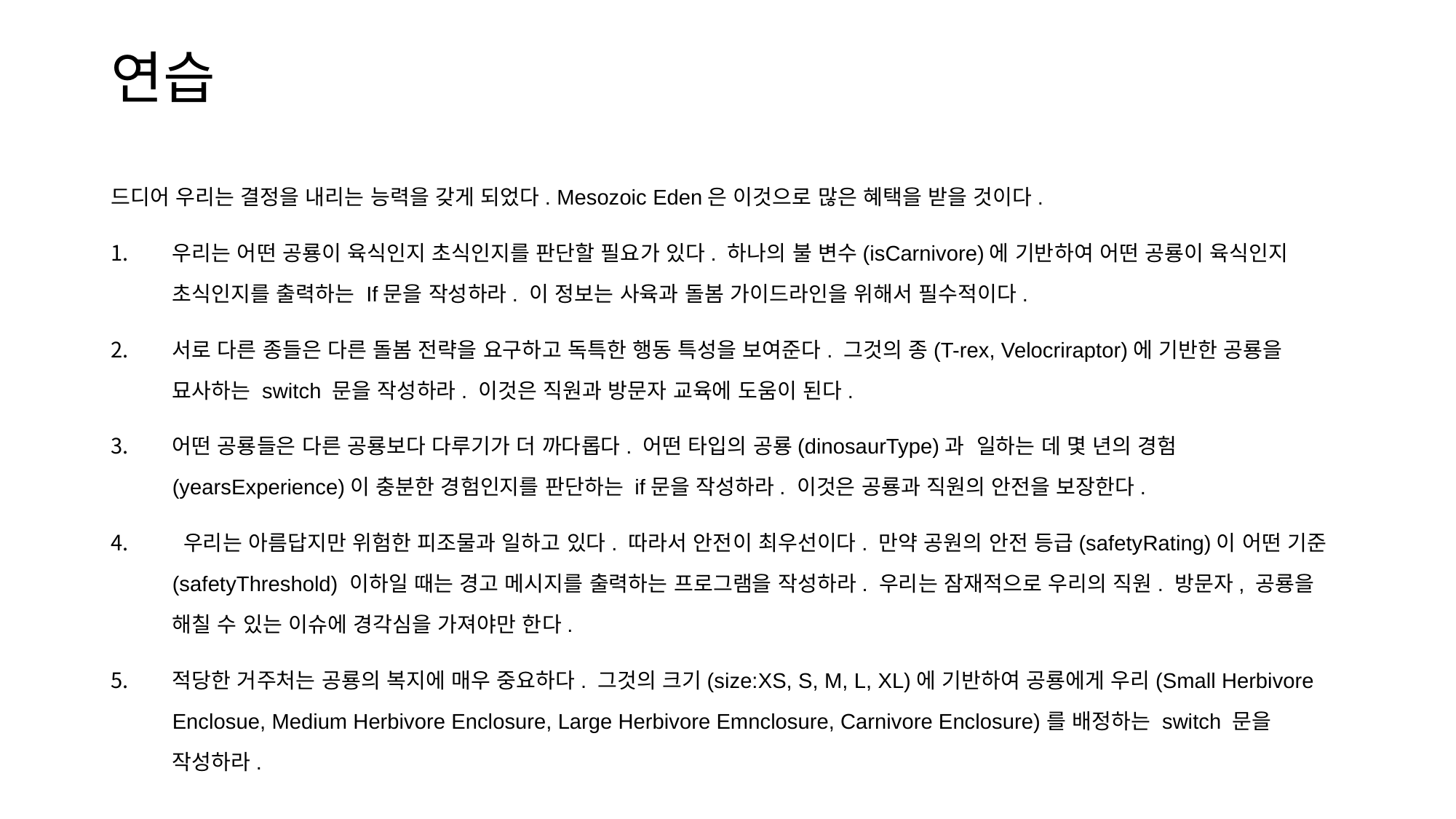

# 연습
드디어 우리는 결정을 내리는 능력을 갖게 되었다. Mesozoic Eden은 이것으로 많은 혜택을 받을 것이다.
우리는 어떤 공룡이 육식인지 초식인지를 판단할 필요가 있다. 하나의 불 변수(isCarnivore)에 기반하여 어떤 공룡이 육식인지 초식인지를 출력하는 If문을 작성하라. 이 정보는 사육과 돌봄 가이드라인을 위해서 필수적이다.
서로 다른 종들은 다른 돌봄 전략을 요구하고 독특한 행동 특성을 보여준다. 그것의 종(T-rex, Velocriraptor)에 기반한 공룡을 묘사하는 switch 문을 작성하라. 이것은 직원과 방문자 교육에 도움이 된다.
어떤 공룡들은 다른 공룡보다 다루기가 더 까다롭다. 어떤 타입의 공룡(dinosaurType)과  일하는 데 몇 년의 경험(yearsExperience)이 충분한 경험인지를 판단하는 if문을 작성하라. 이것은 공룡과 직원의 안전을 보장한다.
 우리는 아름답지만 위험한 피조물과 일하고 있다. 따라서 안전이 최우선이다. 만약 공원의 안전 등급(safetyRating)이 어떤 기준(safetyThreshold) 이하일 때는 경고 메시지를 출력하는 프로그램을 작성하라. 우리는 잠재적으로 우리의 직원. 방문자, 공룡을 해칠 수 있는 이슈에 경각심을 가져야만 한다.
적당한 거주처는 공룡의 복지에 매우 중요하다. 그것의 크기(size:XS, S, M, L, XL)에 기반하여 공룡에게 우리(Small Herbivore Enclosue, Medium Herbivore Enclosure, Large Herbivore Emnclosure, Carnivore Enclosure)를 배정하는 switch 문을 작성하라.